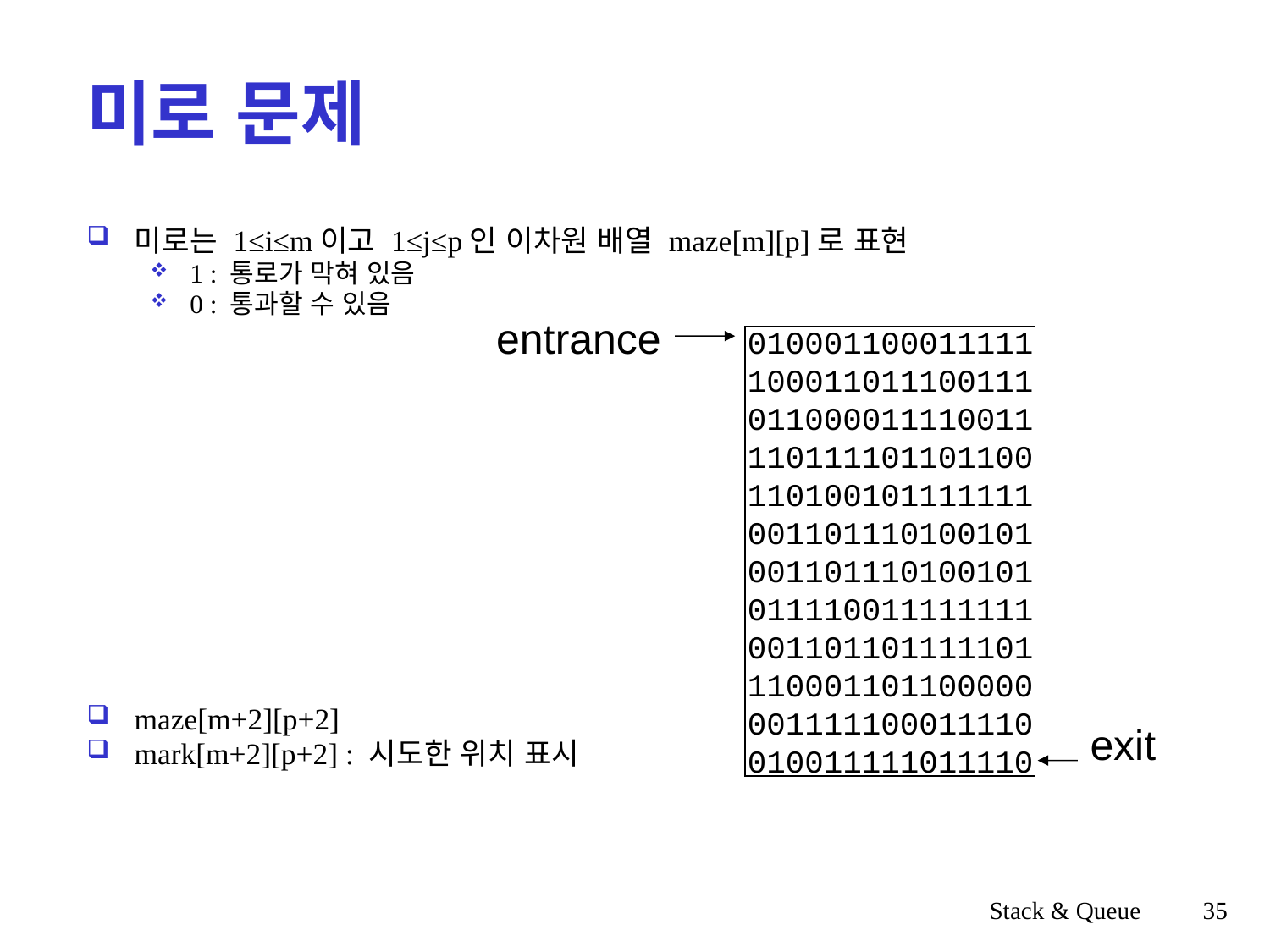

# 미로 문제
미로는 1≤i≤m이고 1≤j≤p인 이차원 배열 maze[m][p]로 표현
1 : 통로가 막혀 있음
0 : 통과할 수 있음

maze[m+2][p+2]
mark[m+2][p+2] : 시도한 위치 표시
entrance
010001100011111
100011011100111
011000011110011
110111101101100
110100101111111
001101110100101
001101110100101
011110011111111
001101101111101
110001101100000
001111100011110
010011111011110

exit

Stack & Queue
35